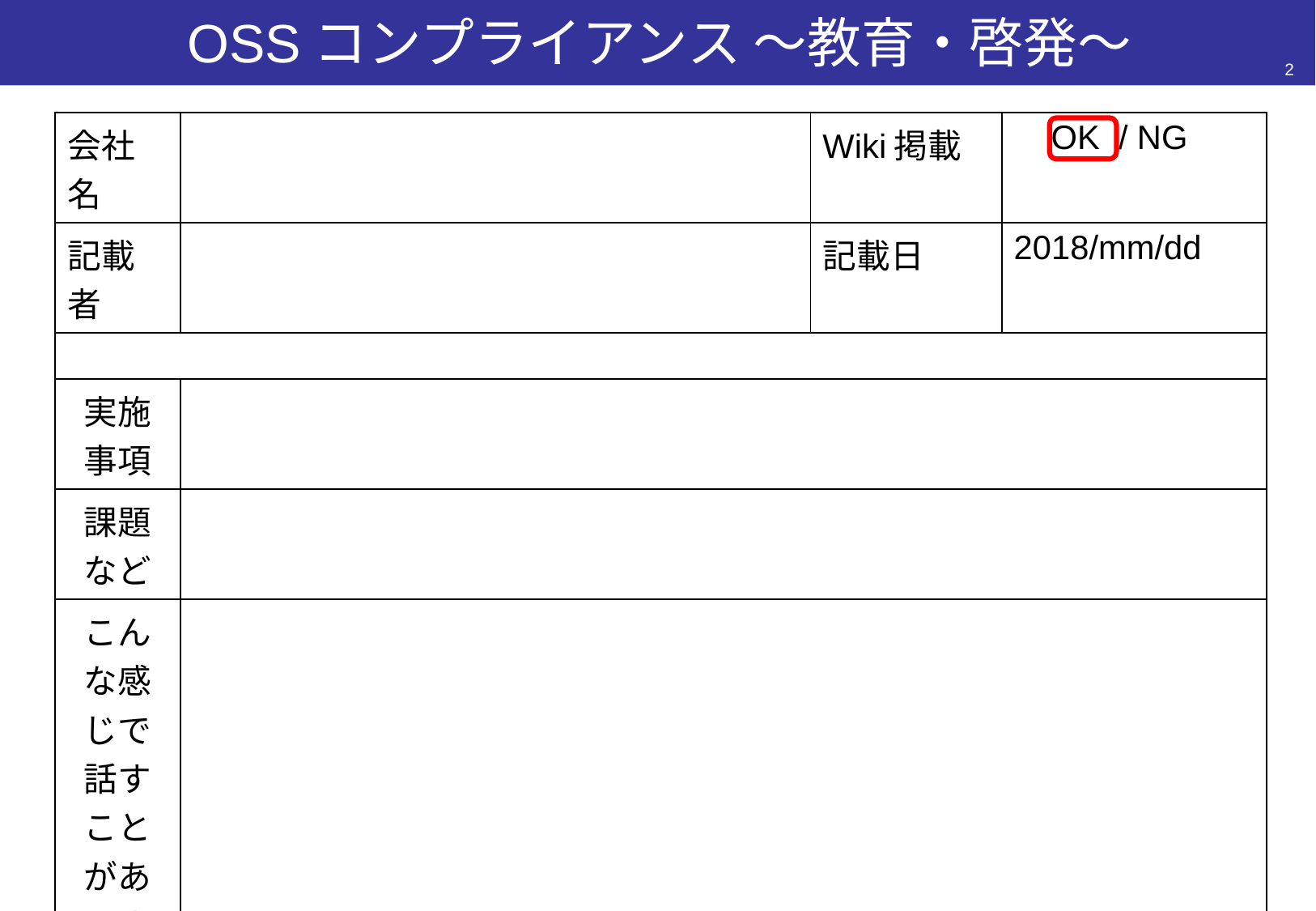

# OSSコンプライアンス ～教育・啓発～
2
| 会社名 |  | Wiki掲載 | OK / NG |
| --- | --- | --- | --- |
| 記載者 |  | 記載日 | 2018/mm/dd |
|  |  |  |  |
| 実施 事項 |  |  |  |
| 課題 など |  |  |  |
| こんな感じで話すことがあります |  |  |  |